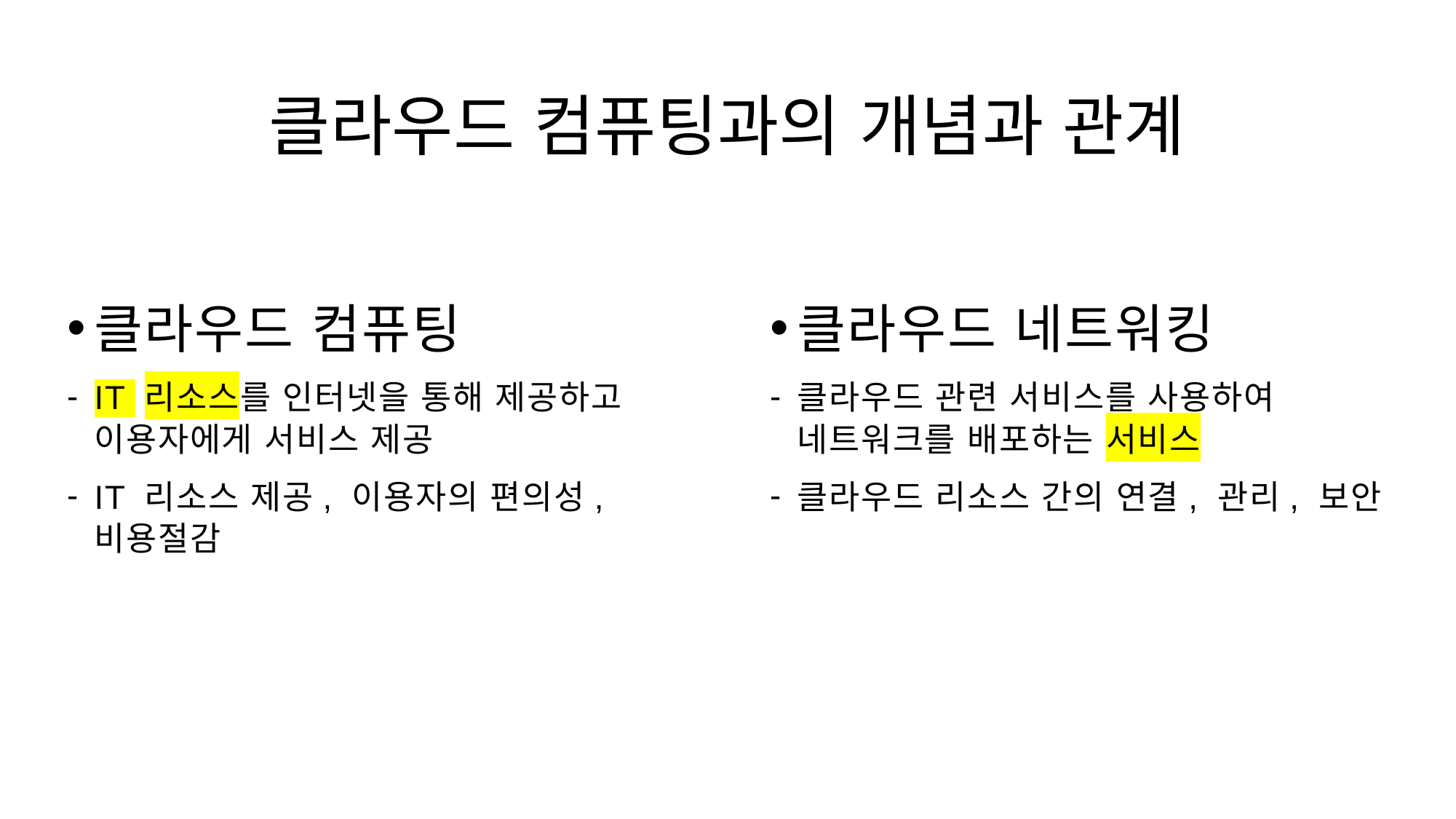

클라우드 컴퓨팅과의 개념과 관계
클라우드 컴퓨팅
IT 리소스를 인터넷을 통해 제공하고 이용자에게 서비스 제공
IT 리소스 제공, 이용자의 편의성, 비용절감
클라우드 네트워킹
클라우드 관련 서비스를 사용하여 네트워크를 배포하는 서비스
클라우드 리소스 간의 연결, 관리, 보안